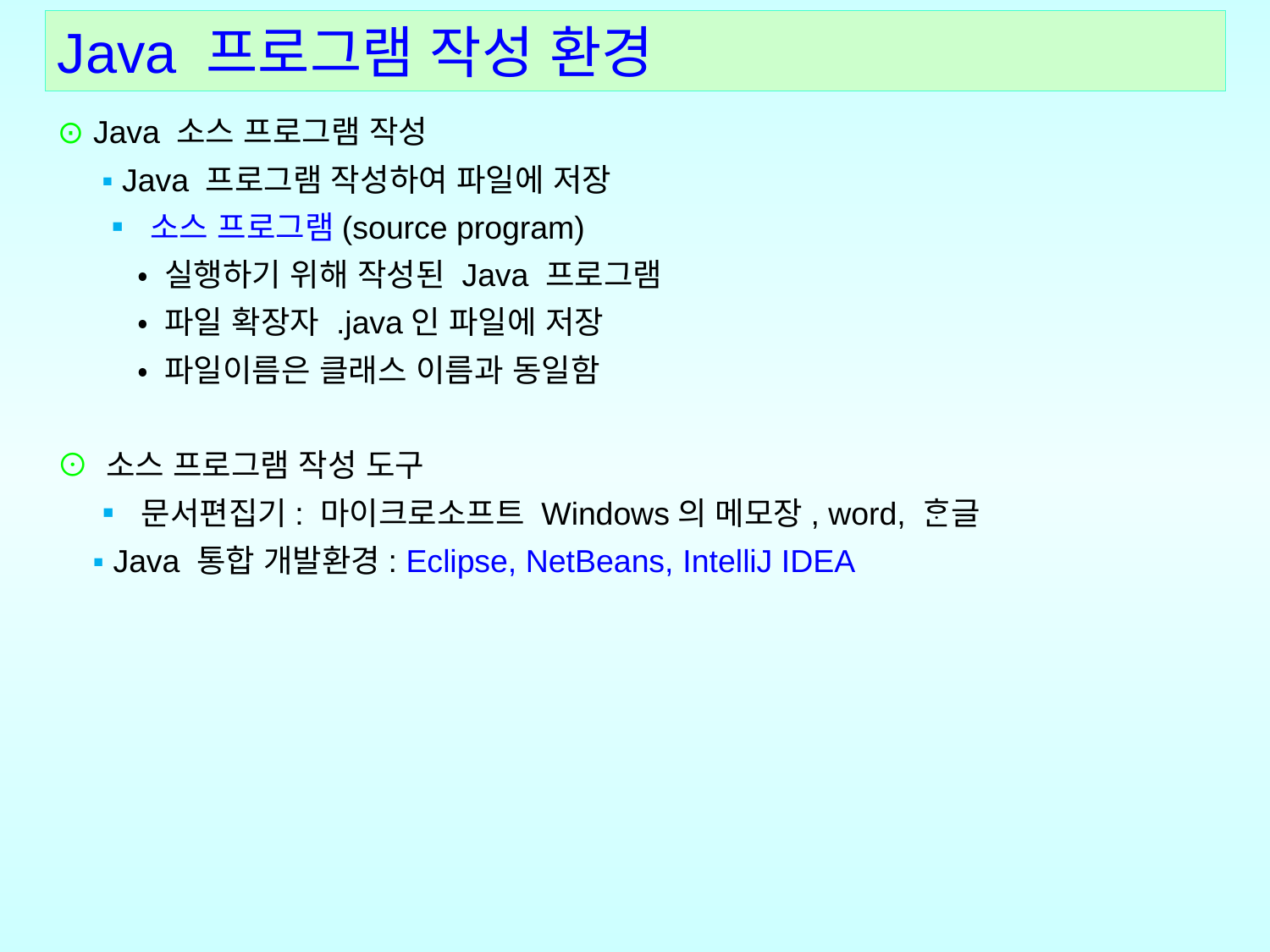

Java 프로그램 작성 환경
⊙ Java 소스 프로그램 작성
     ▪ Java 프로그램 작성하여 파일에 저장
     ▪ 소스 프로그램(source program)
         • 실행하기 위해 작성된 Java 프로그램
         • 파일 확장자 .java인 파일에 저장
         • 파일이름은 클래스 이름과 동일함

⊙ 소스 프로그램 작성 도구
    ▪ 문서편집기: 마이크로소프트 Windows의 메모장, word, ᄒᆞᆫ글
    ▪ Java 통합 개발환경: Eclipse, NetBeans, IntelliJ IDEA